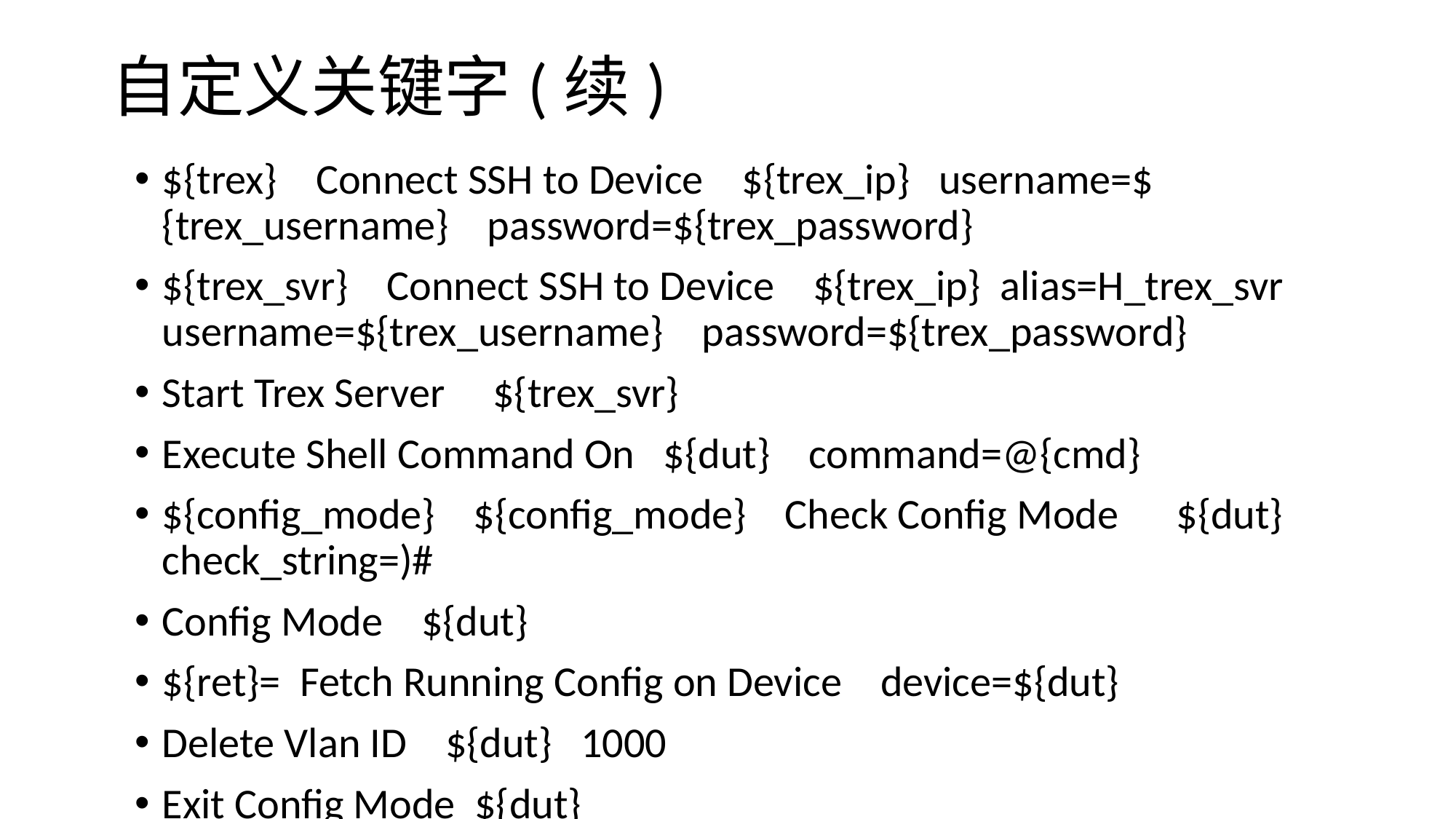

# 自定义关键字(续)
${trex}    Connect SSH to Device    ${trex_ip}   username=${trex_username}    password=${trex_password}
${trex_svr}    Connect SSH to Device    ${trex_ip}  alias=H_trex_svr     username=${trex_username}    password=${trex_password}
Start Trex Server     ${trex_svr}
Execute Shell Command On   ${dut}    command=@{cmd}
${config_mode}    ${config_mode}    Check Config Mode      ${dut}    check_string=)#
Config Mode    ${dut}
${ret}=  Fetch Running Config on Device    device=${dut}
Delete Vlan ID    ${dut}   1000
Exit Config Mode  ${dut}